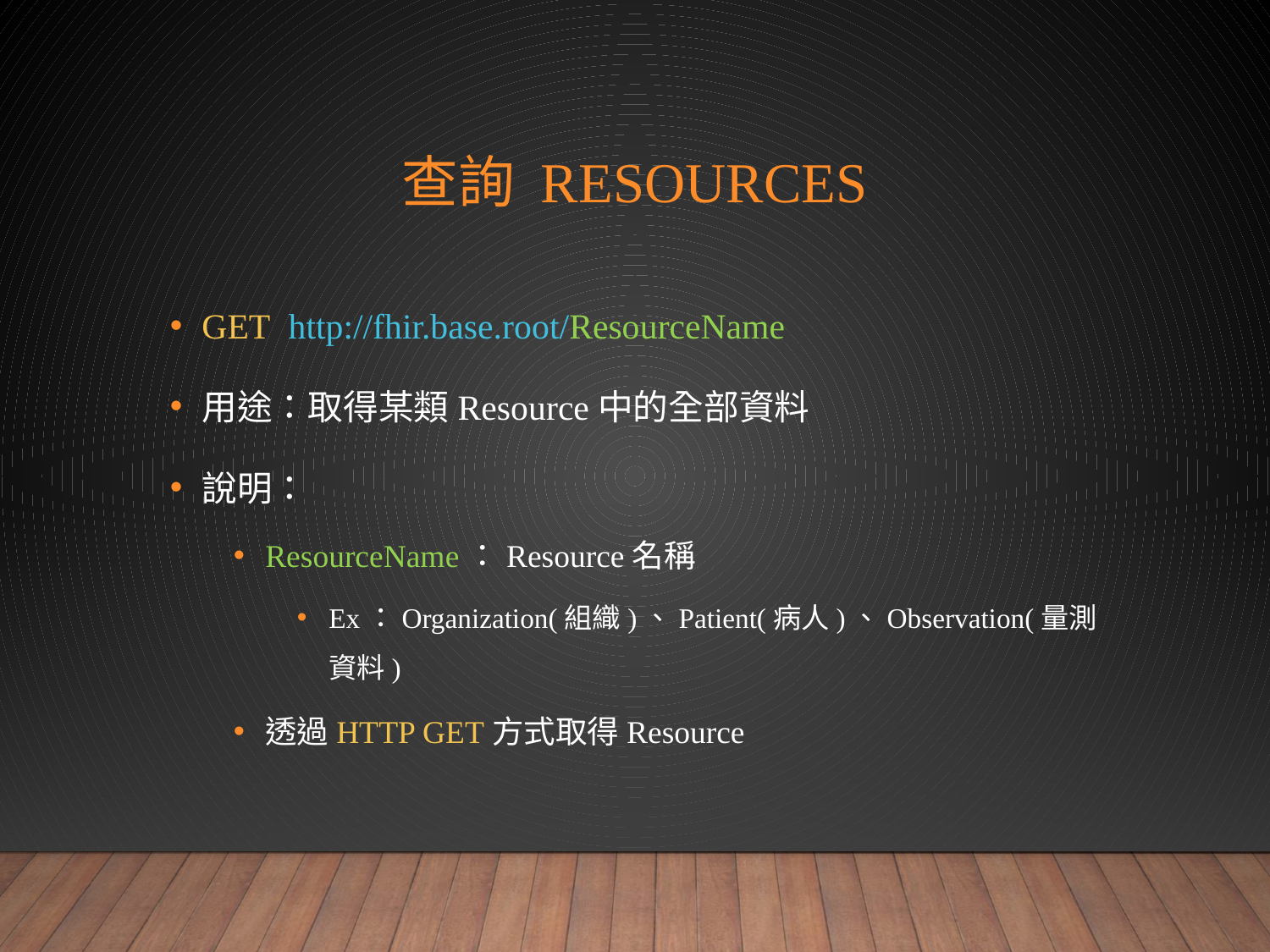

# 查詢 resources
GET  http://fhir.base.root/ResourceName
用途：取得某類Resource中的全部資料
說明：
ResourceName：Resource名稱
Ex：Organization(組織)、Patient(病人)、Observation(量測資料)
透過HTTP GET方式取得Resource